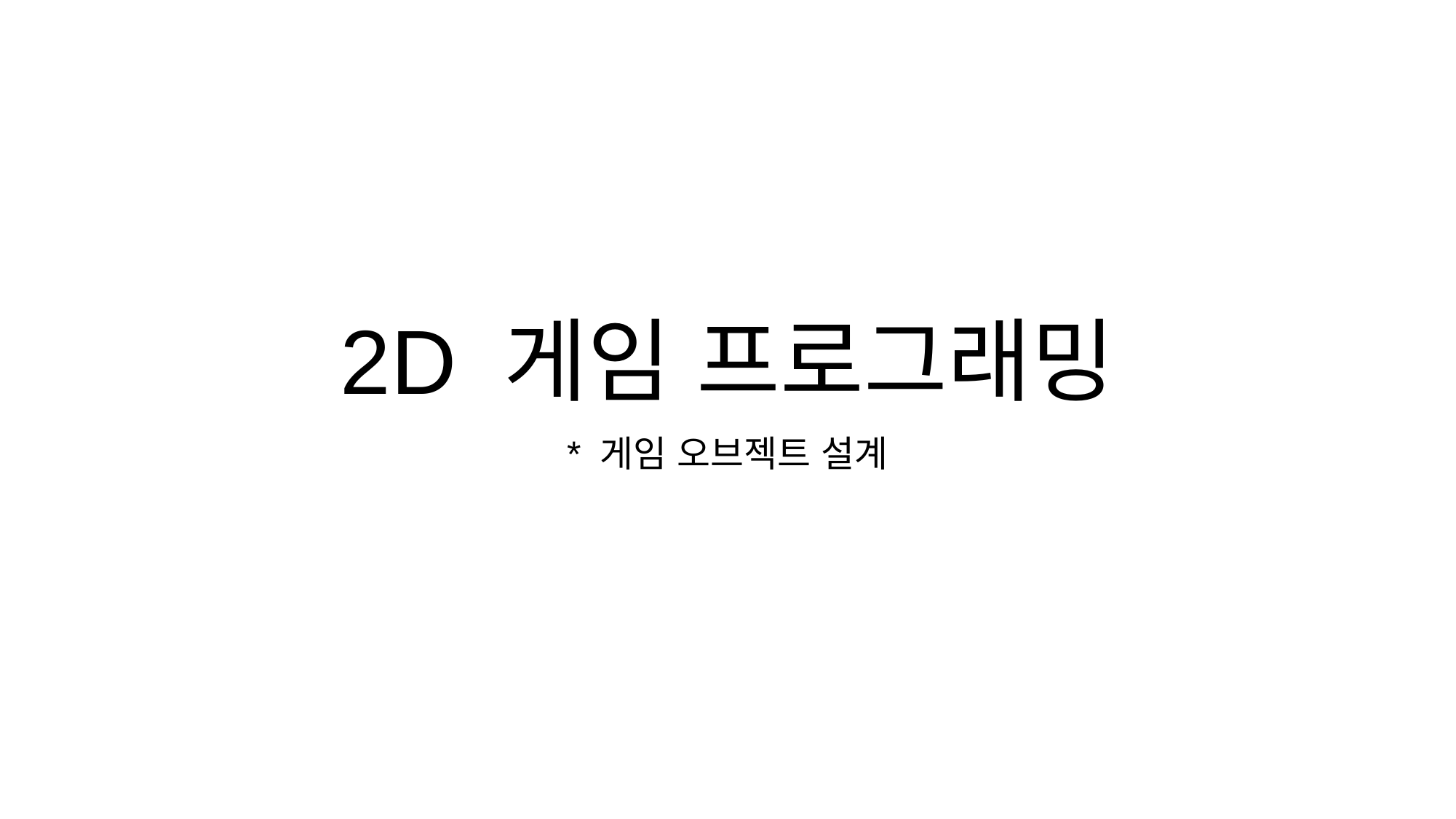

# 2D 게임 프로그래밍
* 게임 오브젝트 설계